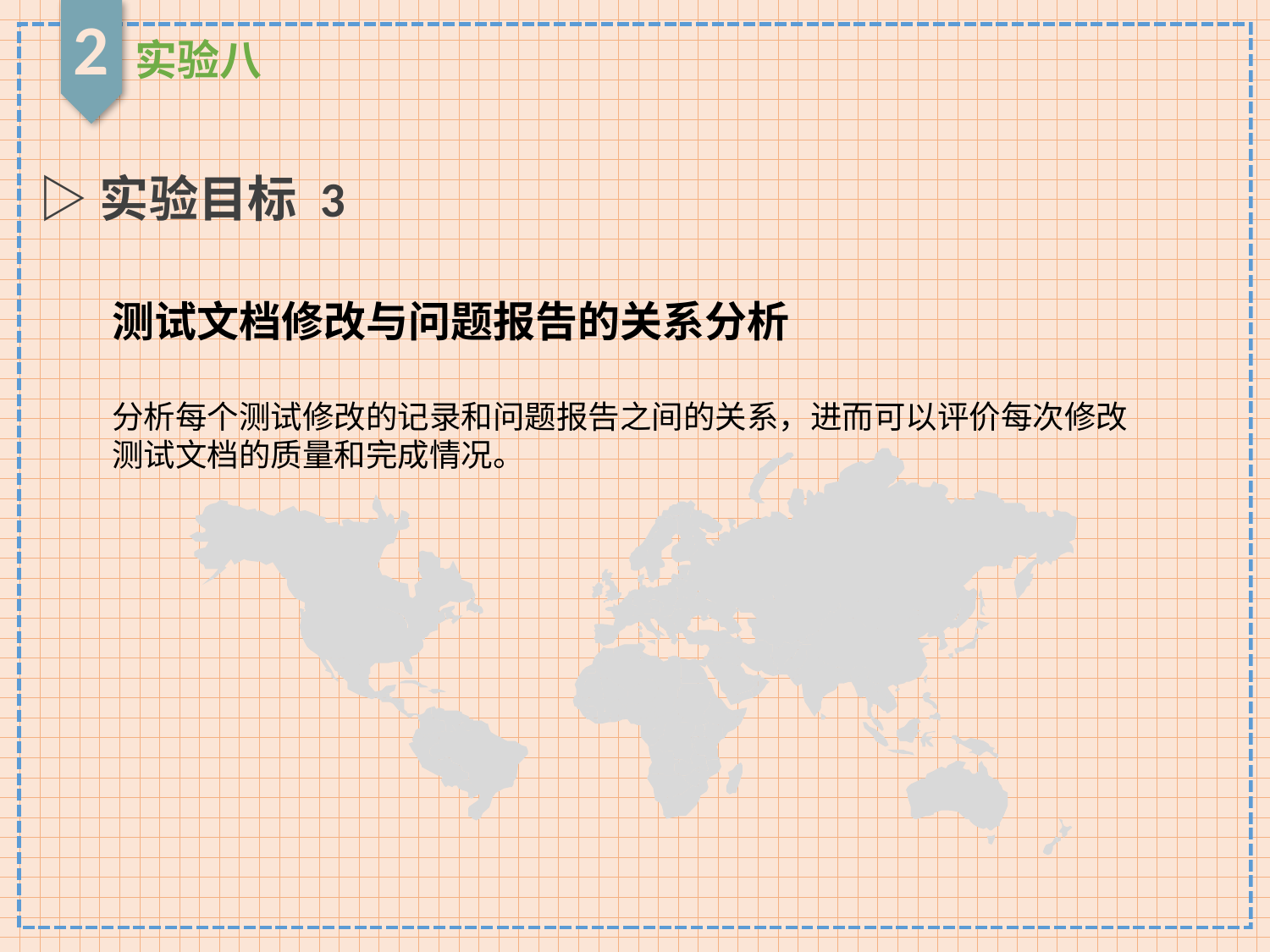

2
实验八
▷实验目标 3
测试文档修改与问题报告的关系分析

分析每个测试修改的记录和问题报告之间的关系，进而可以评价每次修改测试文档的质量和完成情况。